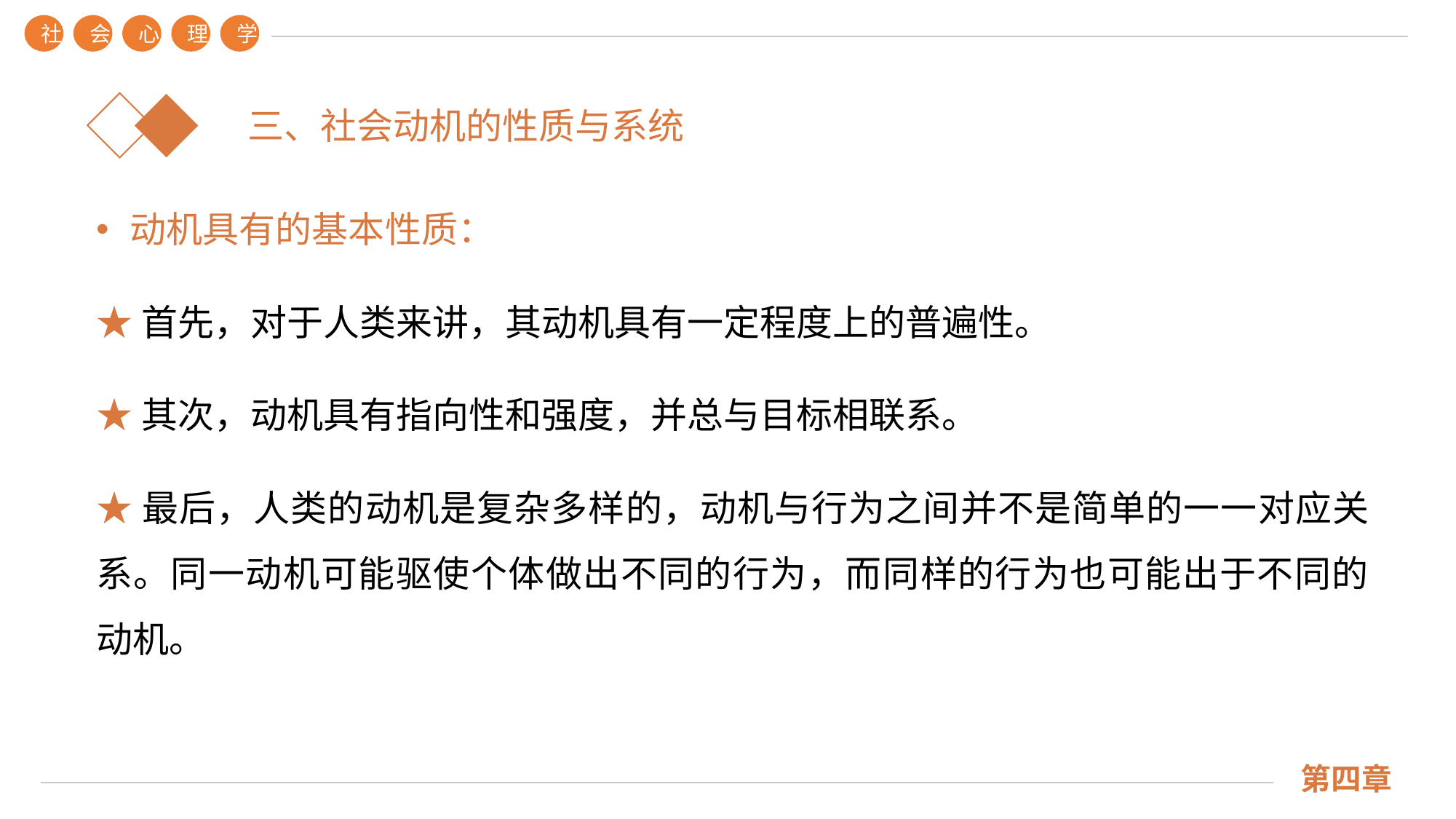

社
会
心
理
学

三、社会动机的性质与系统
动机具有的基本性质：
★首先，对于人类来讲，其动机具有一定程度上的普遍性。
★其次，动机具有指向性和强度，并总与目标相联系。
★最后，人类的动机是复杂多样的，动机与行为之间并不是简单的一一对应关系。同一动机可能驱使个体做出不同的行为，而同样的行为也可能出于不同的动机。

第四章